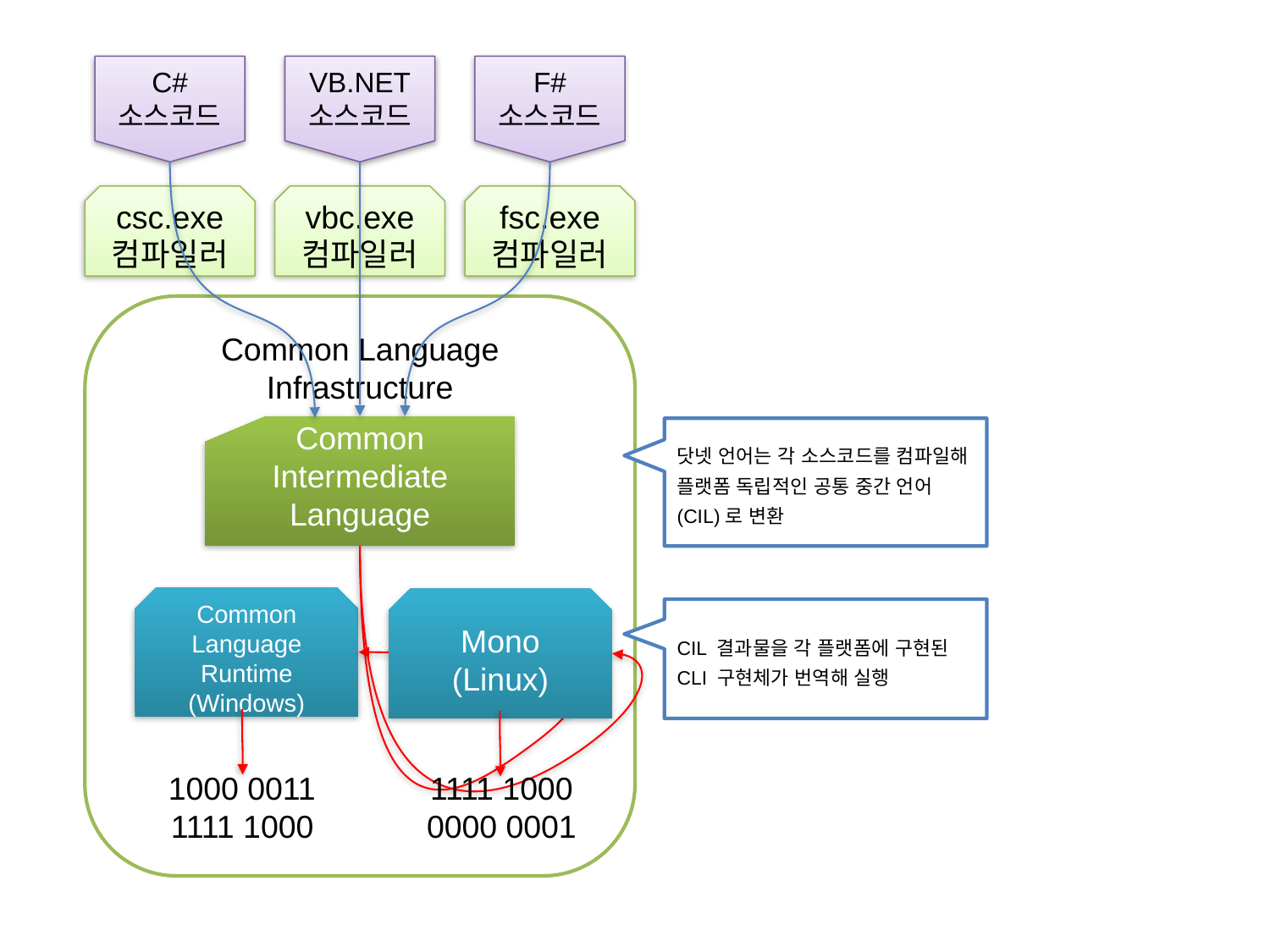

C#
소스코드
VB.NET
소스코드
F#
소스코드
csc.exe
컴파일러
vbc.exe
컴파일러
fsc.exe
컴파일러
Common Language Infrastructure
닷넷 언어는 각 소스코드를 컴파일해 플랫폼 독립적인 공통 중간 언어(CIL)로 변환
Common Intermediate Language
CIL 결과물을 각 플랫폼에 구현된 CLI 구현체가 번역해 실행
Common Language Runtime (Windows)
Mono
(Linux)
1111 1000
0000 0001
1000 0011 1111 1000